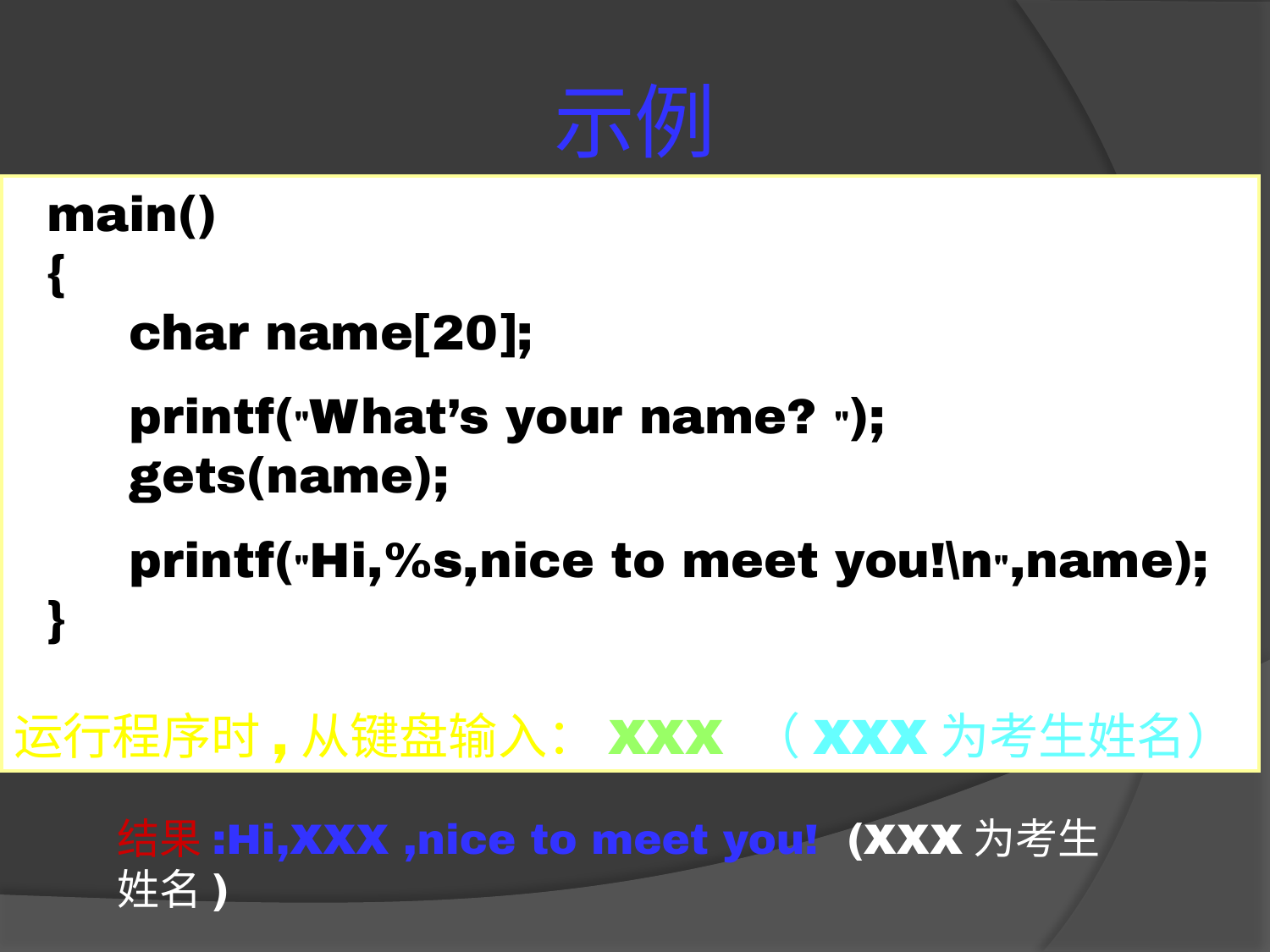

# 示例
  main()
  {
       char name[20];
       printf("What’s your name? ");
       gets(name);
       printf("Hi,%s,nice to meet you!\n",name);
  }

运行程序时,从键盘输入：XXX （XXX为考生姓名）
结果:Hi,XXX ,nice to meet you!  (XXX为考生姓名)